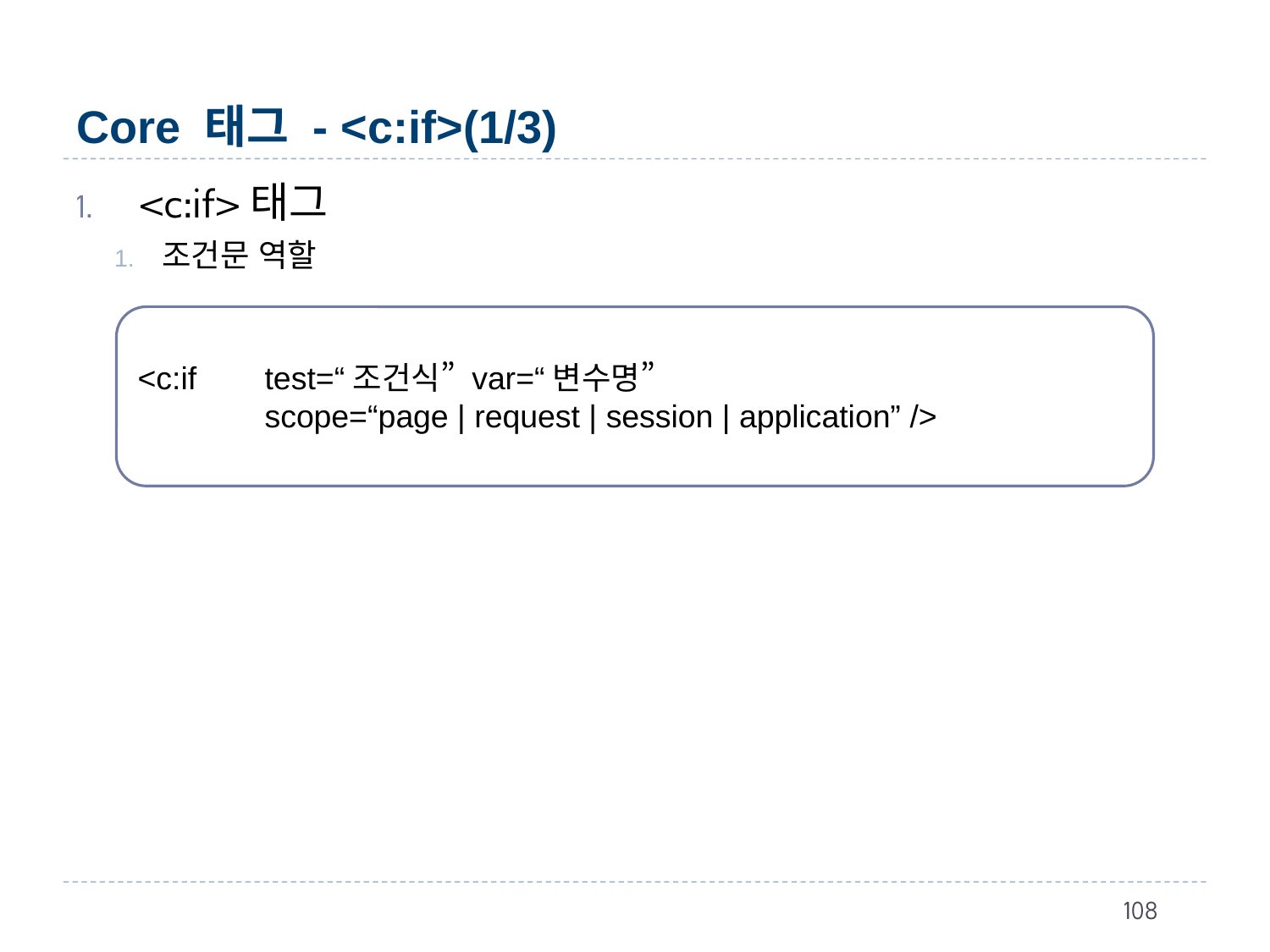

# Core 태그 - <c:if>(1/3)
<c:if>태그
조건문 역할

<c:if 	test=“조건식” var=“변수명”
	scope=“page | request | session | application” />
108